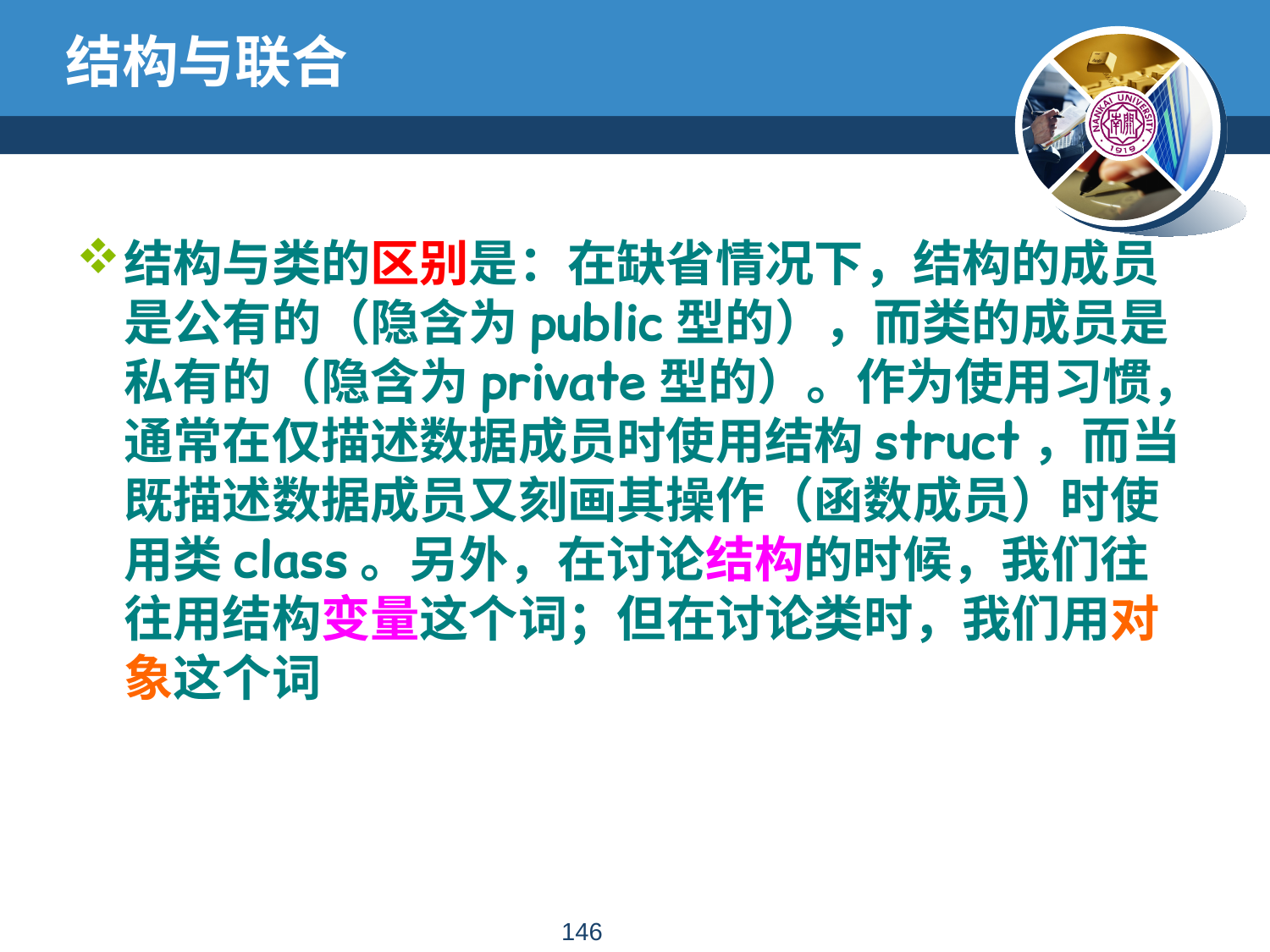

# 结构与联合
结构与类的区别是：在缺省情况下，结构的成员是公有的（隐含为public型的），而类的成员是私有的（隐含为private型的）。作为使用习惯，通常在仅描述数据成员时使用结构struct，而当既描述数据成员又刻画其操作（函数成员）时使用类class。另外，在讨论结构的时候，我们往往用结构变量这个词；但在讨论类时，我们用对象这个词
146